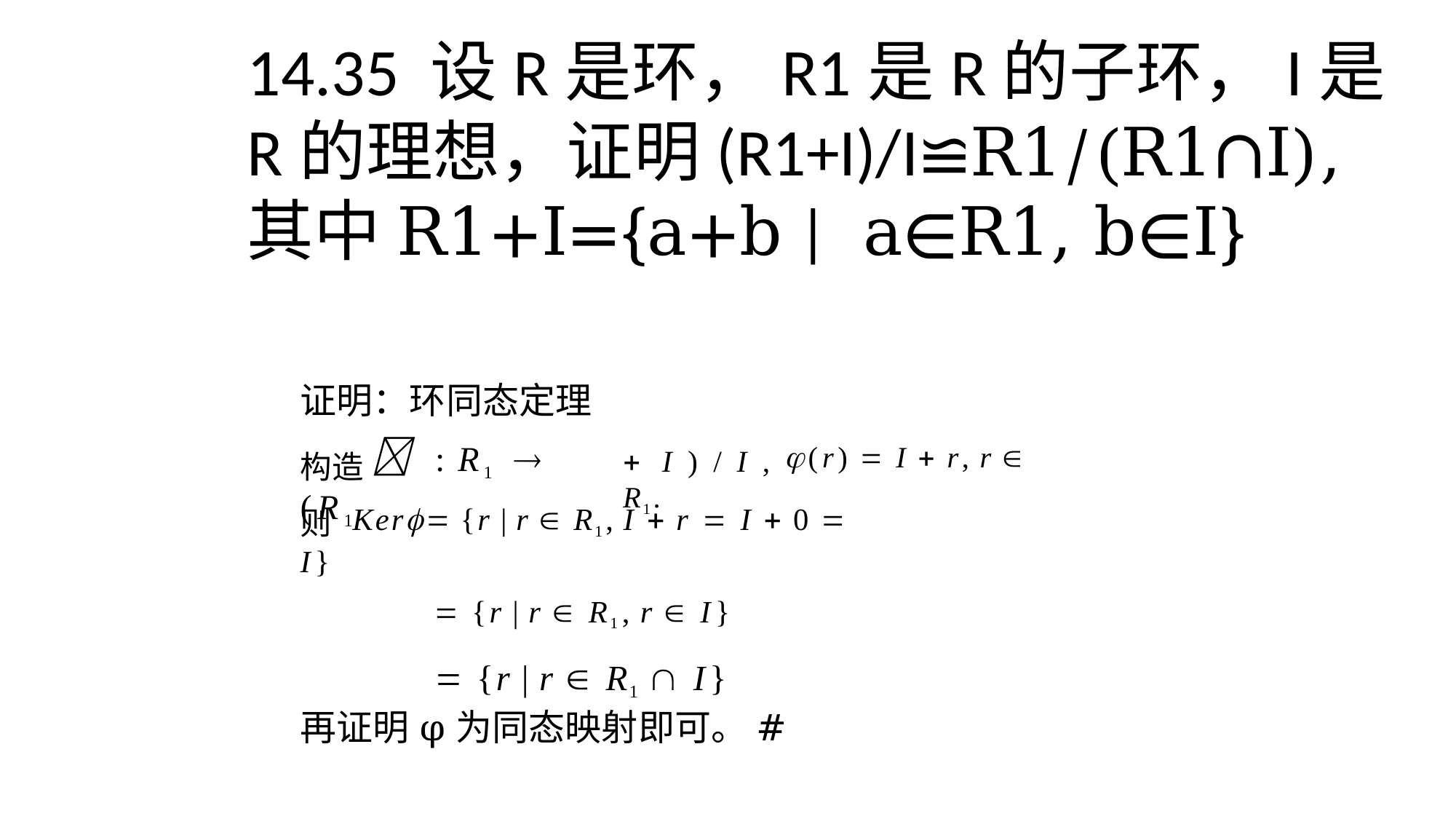

# 14.35 设R是环，R1是R的子环，I是R的理想，证明(R1+I)/I≌R1/(R1∩I),其中R1+I={a+b |  a∊R1, b∊I}
证明：环同态定理
+ I ) / I ,	ϕ(r) = I + r, r ∈ R1.
构造 ϕ : R1 → (R1
则 Kerφ= {r | r ∈ R1, I + r = I + 0 = I}
= {r | r ∈ R1, r ∈ I}
= {r | r ∈ R1 ∩ I}
再证明φ为同态映射即可。#